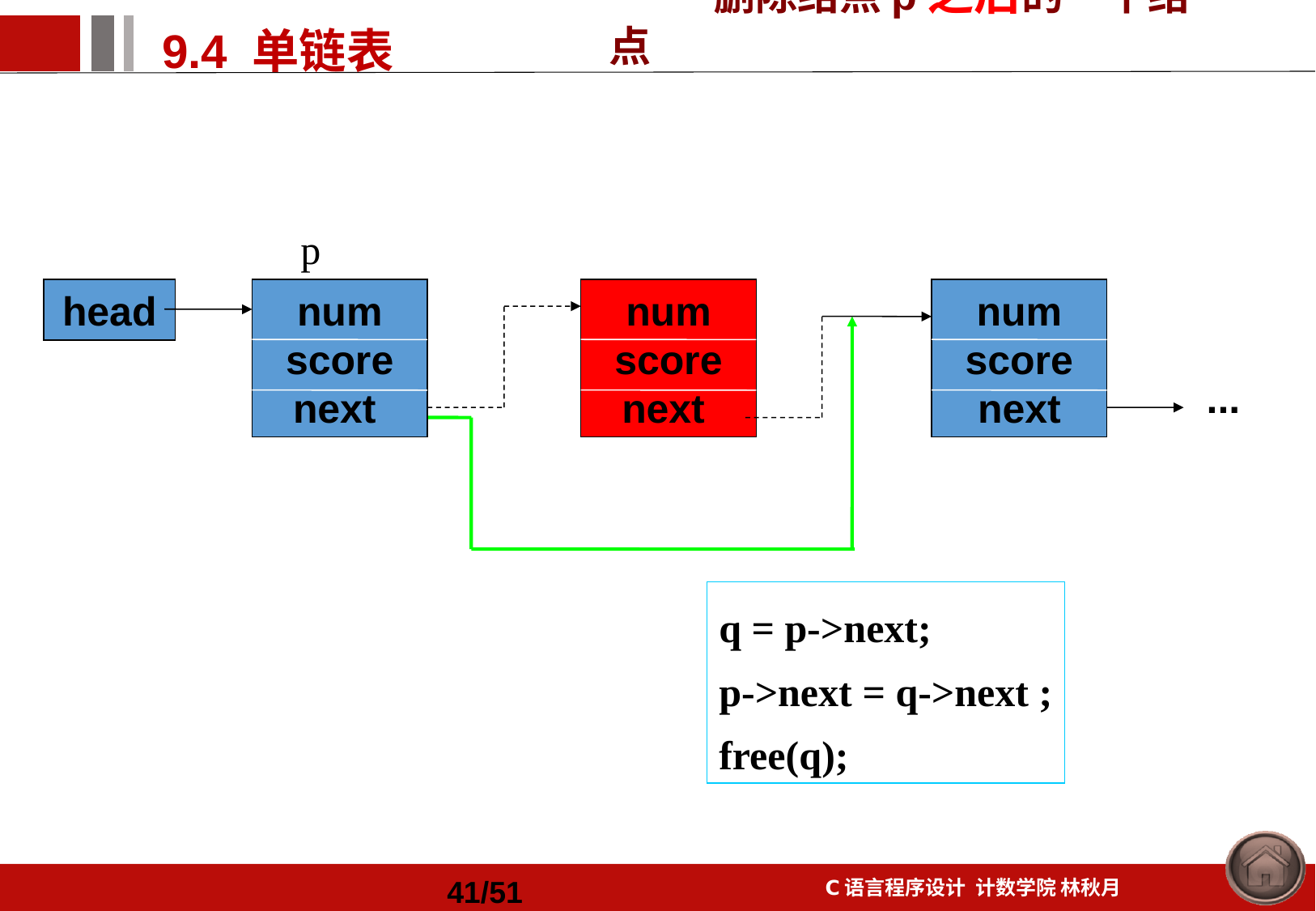

—— 删除结点p之后的一个结点

head

num
score
next

num
score
next
num
score
next

...

p

q = p->next;
p->next = q->next ;
free(q);